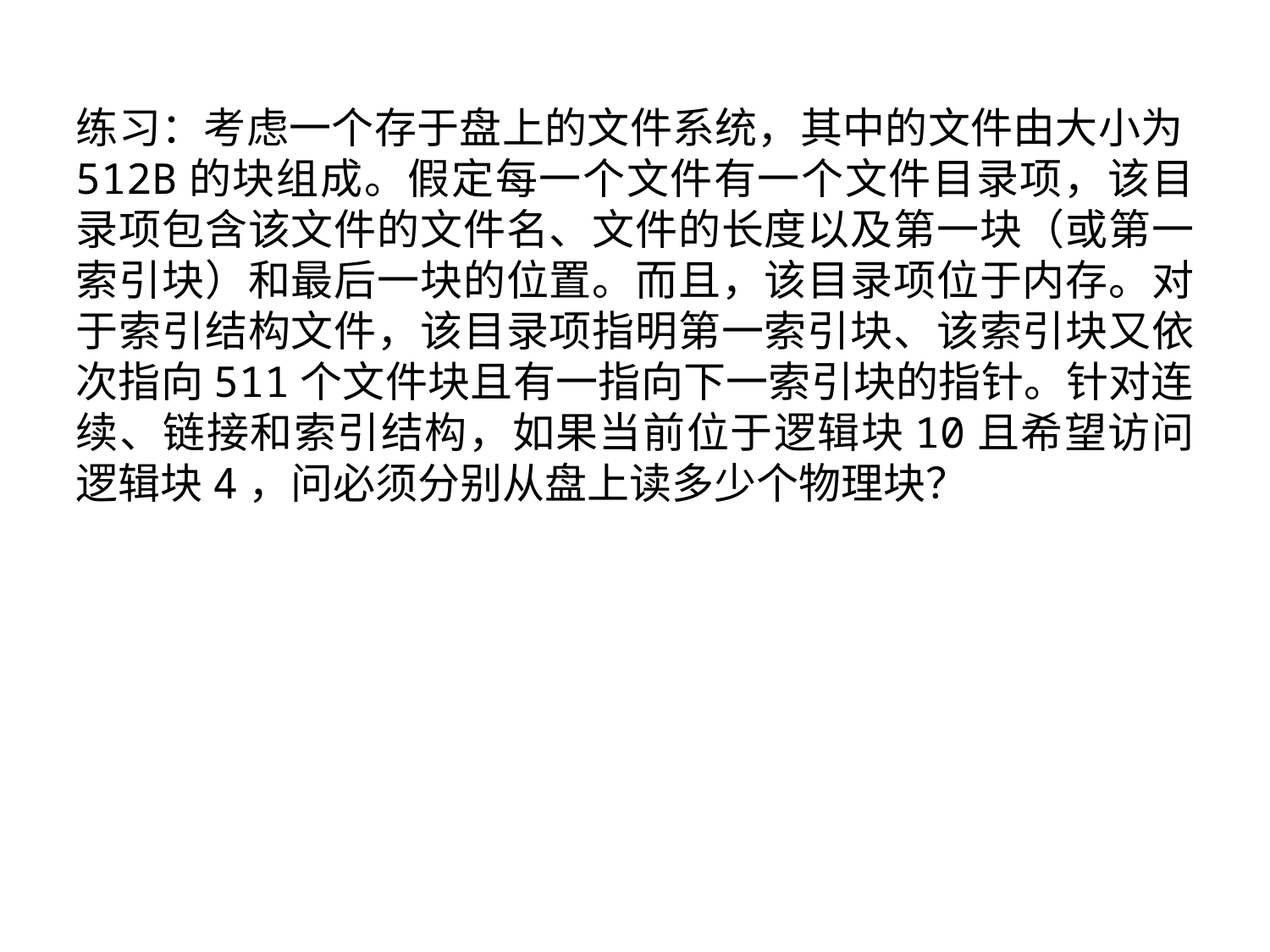

练习：考虑一个存于盘上的文件系统，其中的文件由大小为512B的块组成。假定每一个文件有一个文件目录项，该目录项包含该文件的文件名、文件的长度以及第一块（或第一索引块）和最后一块的位置。而且，该目录项位于内存。对于索引结构文件，该目录项指明第一索引块、该索引块又依次指向511个文件块且有一指向下一索引块的指针。针对连续、链接和索引结构，如果当前位于逻辑块10且希望访问逻辑块4，问必须分别从盘上读多少个物理块？